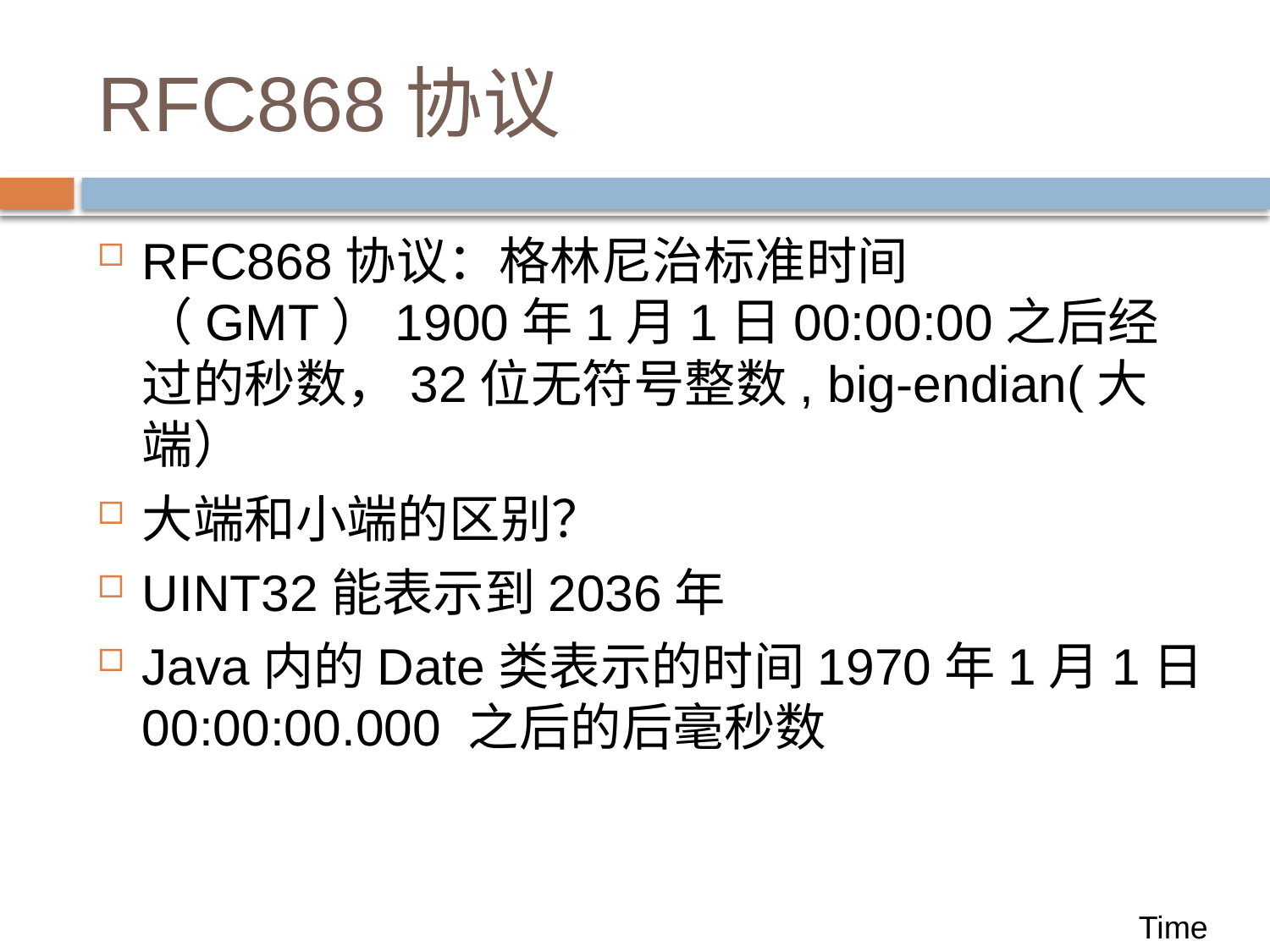

# RFC868协议
RFC868协议：格林尼治标准时间（GMT）1900年1月1日00:00:00之后经过的秒数，32位无符号整数, big-endian(大端）
大端和小端的区别？
UINT32能表示到2036年
Java内的Date类表示的时间1970年1月1日 00:00:00.000 之后的后毫秒数
Time